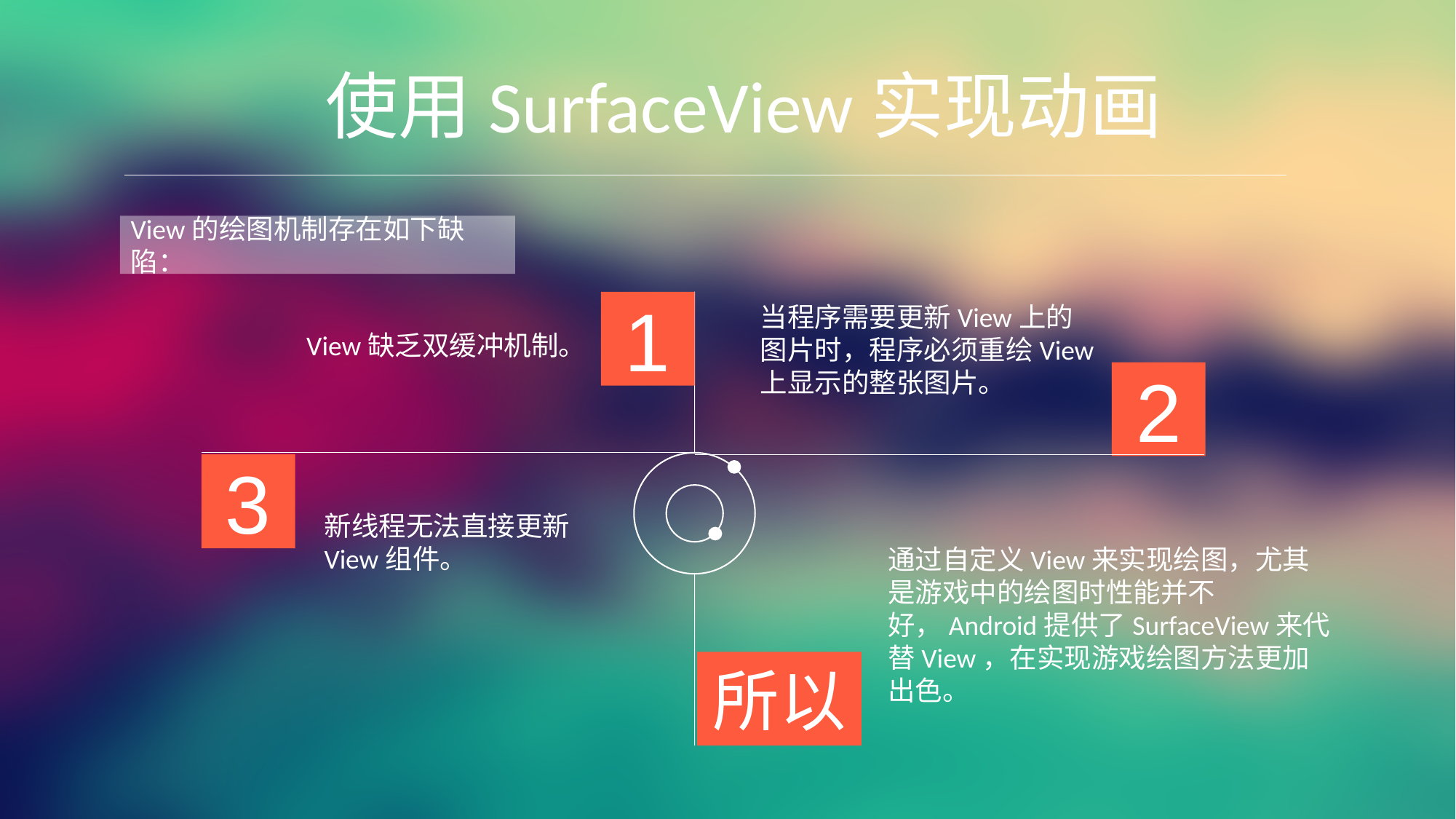

使用SurfaceView实现动画
View的绘图机制存在如下缺陷：
1
当程序需要更新View上的图片时，程序必须重绘View上显示的整张图片。
View缺乏双缓冲机制。
2

3

新线程无法直接更新View组件。

通过自定义View来实现绘图，尤其是游戏中的绘图时性能并不好，Android提供了SurfaceView来代替View，在实现游戏绘图方法更加出色。
所以